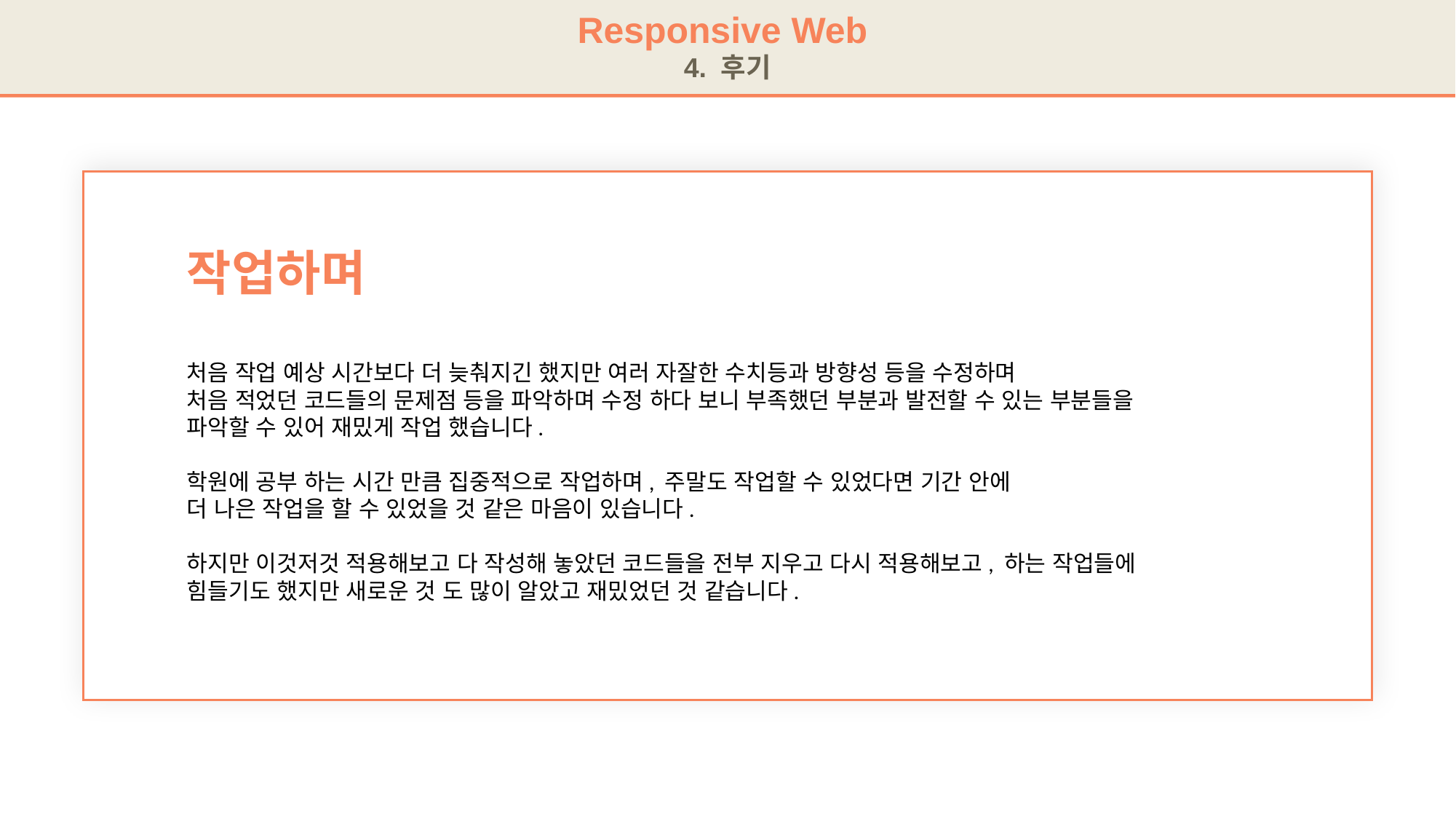

Responsive Web
4. 후기

작업하며

처음 작업 예상 시간보다 더 늦춰지긴 했지만 여러 자잘한 수치등과 방향성 등을 수정하며
처음 적었던 코드들의 문제점 등을 파악하며 수정 하다 보니 부족했던 부분과 발전할 수 있는 부분들을
파악할 수 있어 재밌게 작업 했습니다.

학원에 공부 하는 시간 만큼 집중적으로 작업하며, 주말도 작업할 수 있었다면 기간 안에
더 나은 작업을 할 수 있었을 것 같은 마음이 있습니다.

하지만 이것저것 적용해보고 다 작성해 놓았던 코드들을 전부 지우고 다시 적용해보고, 하는 작업들에
힘들기도 했지만 새로운 것 도 많이 알았고 재밌었던 것 같습니다.